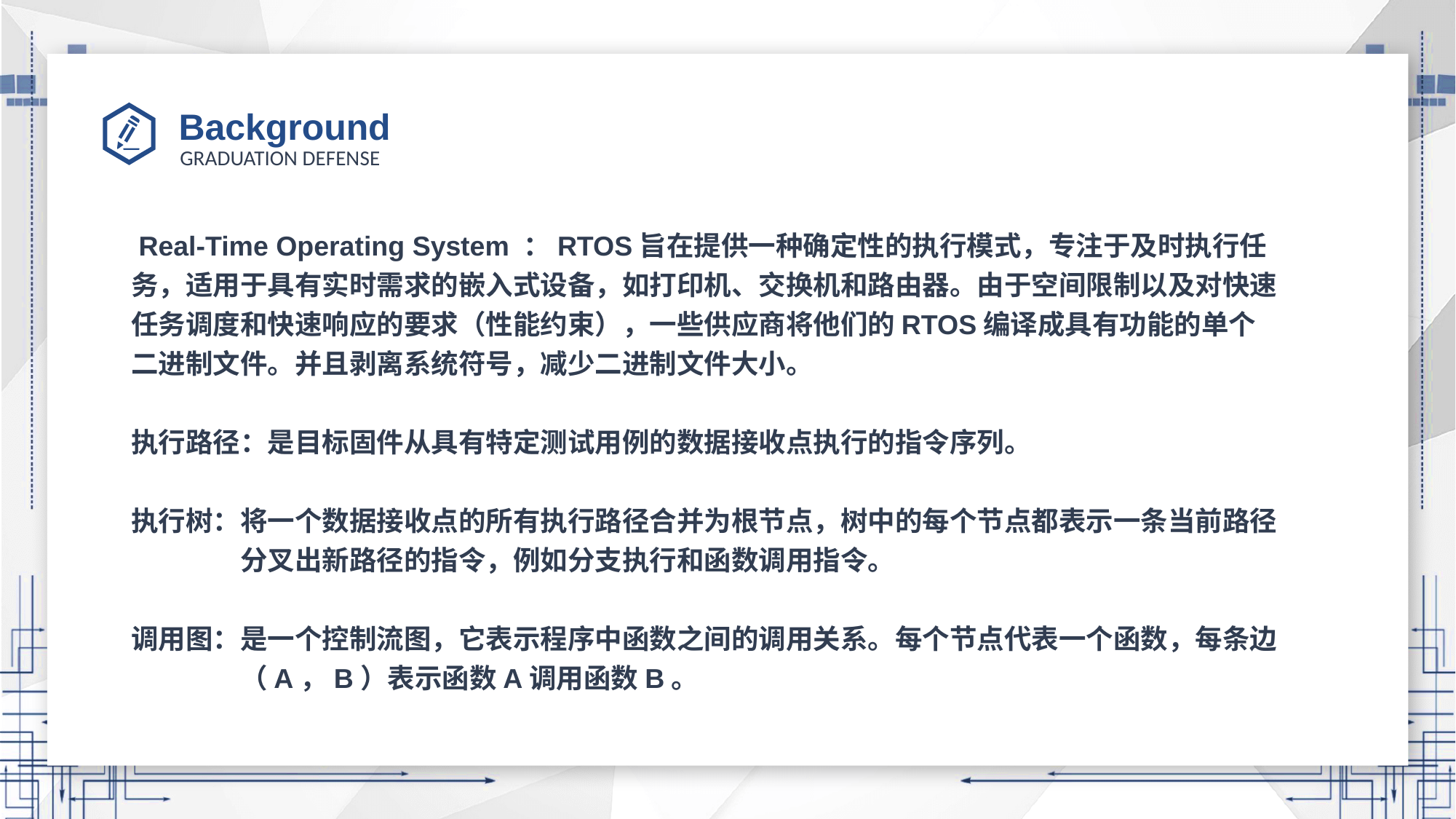

# Background
 Real-Time Operating System ：RTOS旨在提供一种确定性的执行模式，专注于及时执行任务，适用于具有实时需求的嵌入式设备，如打印机、交换机和路由器。由于空间限制以及对快速任务调度和快速响应的要求（性能约束），一些供应商将他们的RTOS编译成具有功能的单个二进制文件。并且剥离系统符号，减少二进制文件大小。

执行路径：是目标固件从具有特定测试用例的数据接收点执行的指令序列。

执行树：将一个数据接收点的所有执行路径合并为根节点，树中的每个节点都表示一条当前路径	分叉出新路径的指令，例如分支执行和函数调用指令。

调用图：是一个控制流图，它表示程序中函数之间的调用关系。每个节点代表一个函数，每条边	（A，B）表示函数A调用函数B。